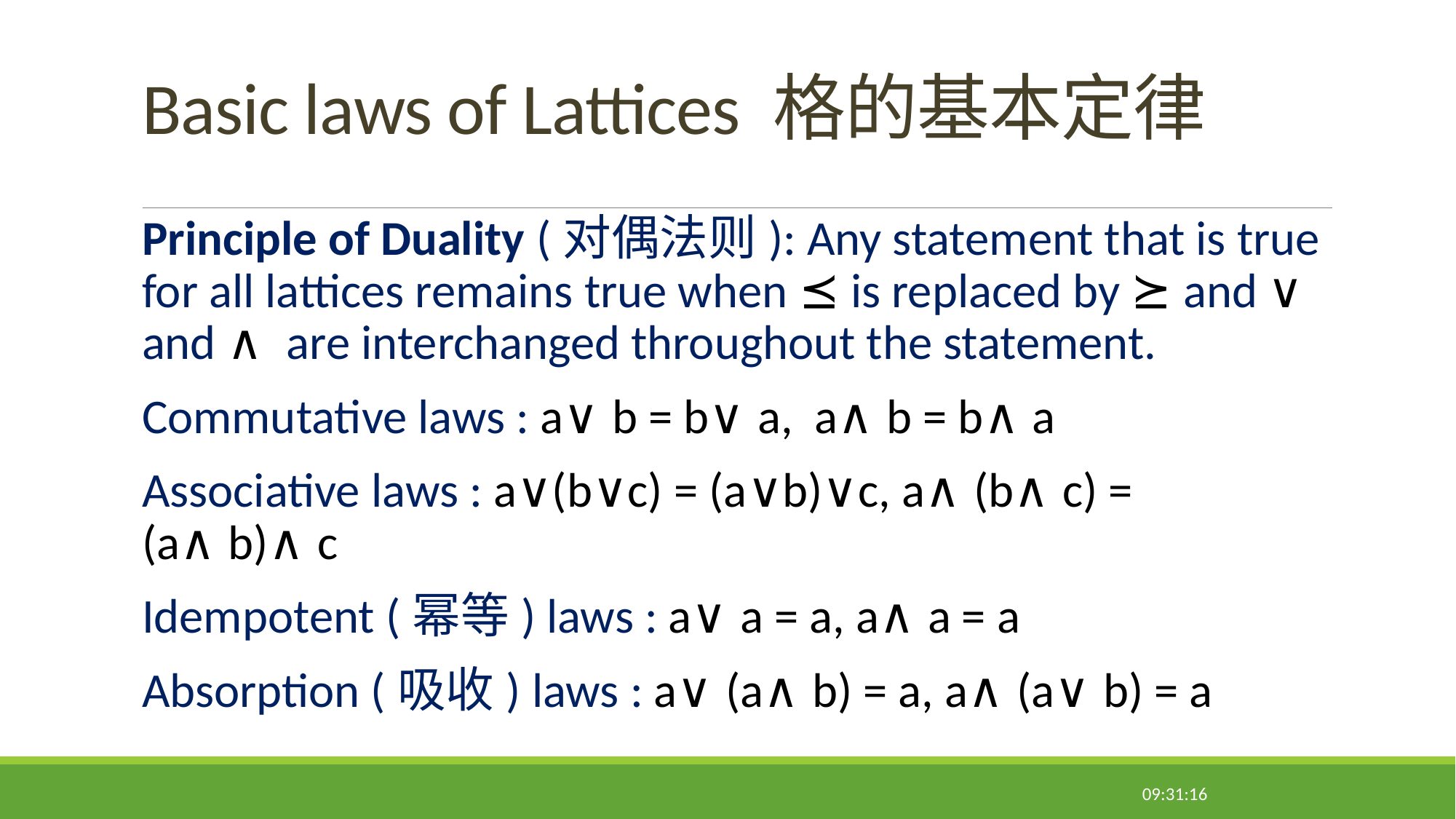

# Basic laws of Lattices 格的基本定律
Principle of Duality (对偶法则): Any statement that is true for all lattices remains true when ⪯ is replaced by ⪰ and ∨ and ∧ are interchanged throughout the statement.
Commutative laws : a∨b = b∨a,  a∧b = b∧a
Associative laws : a∨(b∨c) = (a∨b)∨c, a∧(b∧c) = (a∧b)∧c
Idempotent (幂等) laws : a∨a = a, a∧a = a
Absorption (吸收) laws : a∨(a∧b) = a, a∧(a∨b) = a
09:31:16